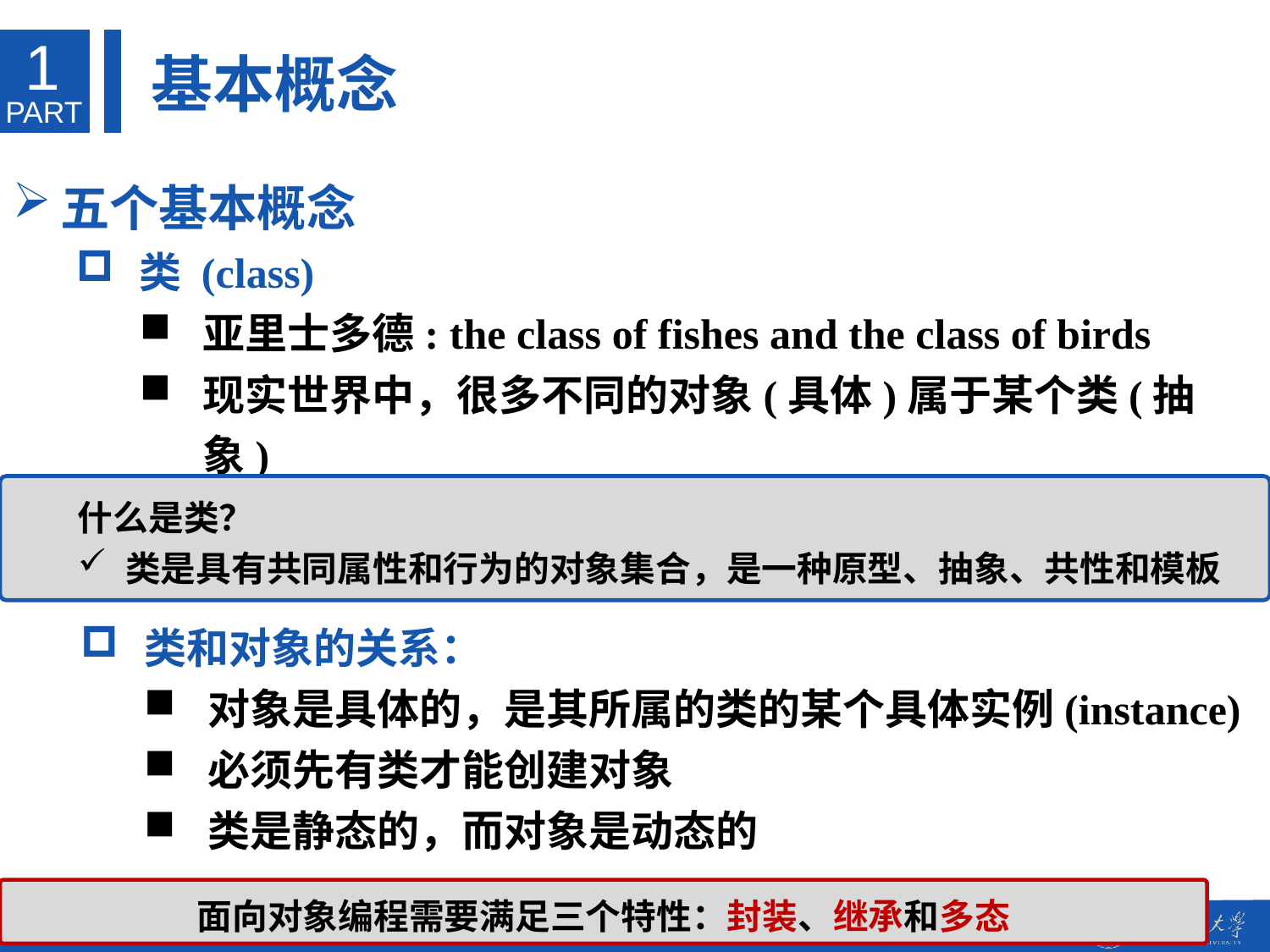

1
基本概念
PART
五个基本概念
类 (class)
亚里士多德: the class of fishes and the class of birds
现实世界中，很多不同的对象(具体)属于某个类(抽象)
张三、李四；这辆汽车、那辆汽车

什么是类？
类是具有共同属性和行为的对象集合，是一种原型、抽象、共性和模板
类和对象的关系：
对象是具体的，是其所属的类的某个具体实例(instance)
必须先有类才能创建对象
类是静态的，而对象是动态的
面向对象编程需要满足三个特性：封装、继承和多态